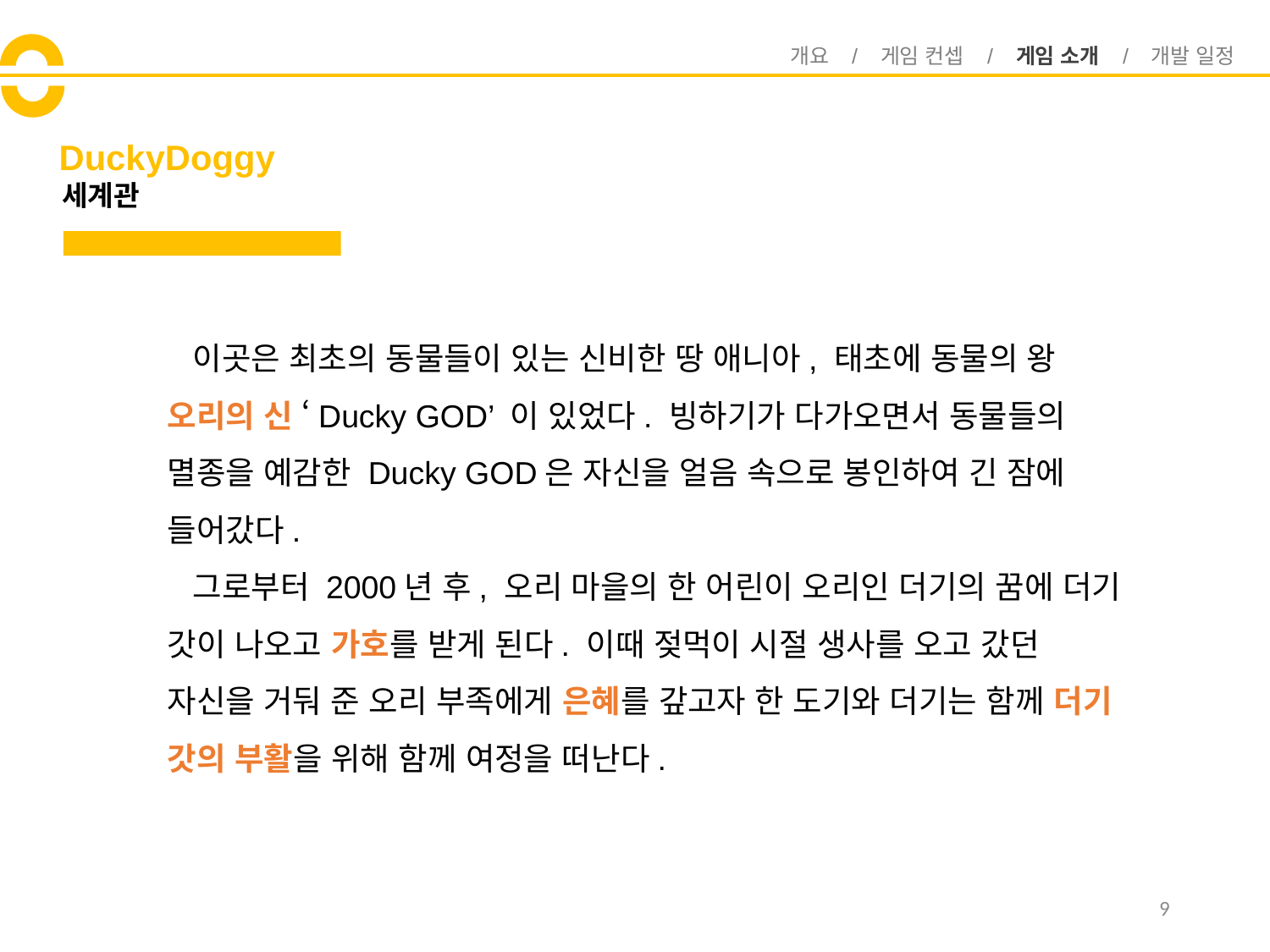

개요   /   게임 컨셉   /   게임 소개   /   개발 일정

# DuckyDoggy
세계관

  이곳은 최초의 동물들이 있는 신비한 땅 애니아, 태초에 동물의 왕 오리의 신 ‘Ducky GOD’ 이 있었다. 빙하기가 다가오면서 동물들의 멸종을 예감한 Ducky GOD은 자신을 얼음 속으로 봉인하여 긴 잠에 들어갔다.
  그로부터 2000년 후, 오리 마을의 한 어린이 오리인 더기의 꿈에 더기 갓이 나오고 가호를 받게 된다. 이때 젖먹이 시절 생사를 오고 갔던 자신을 거둬 준 오리 부족에게 은혜를 갚고자 한 도기와 더기는 함께 더기 갓의 부활을 위해 함께 여정을 떠난다.
9